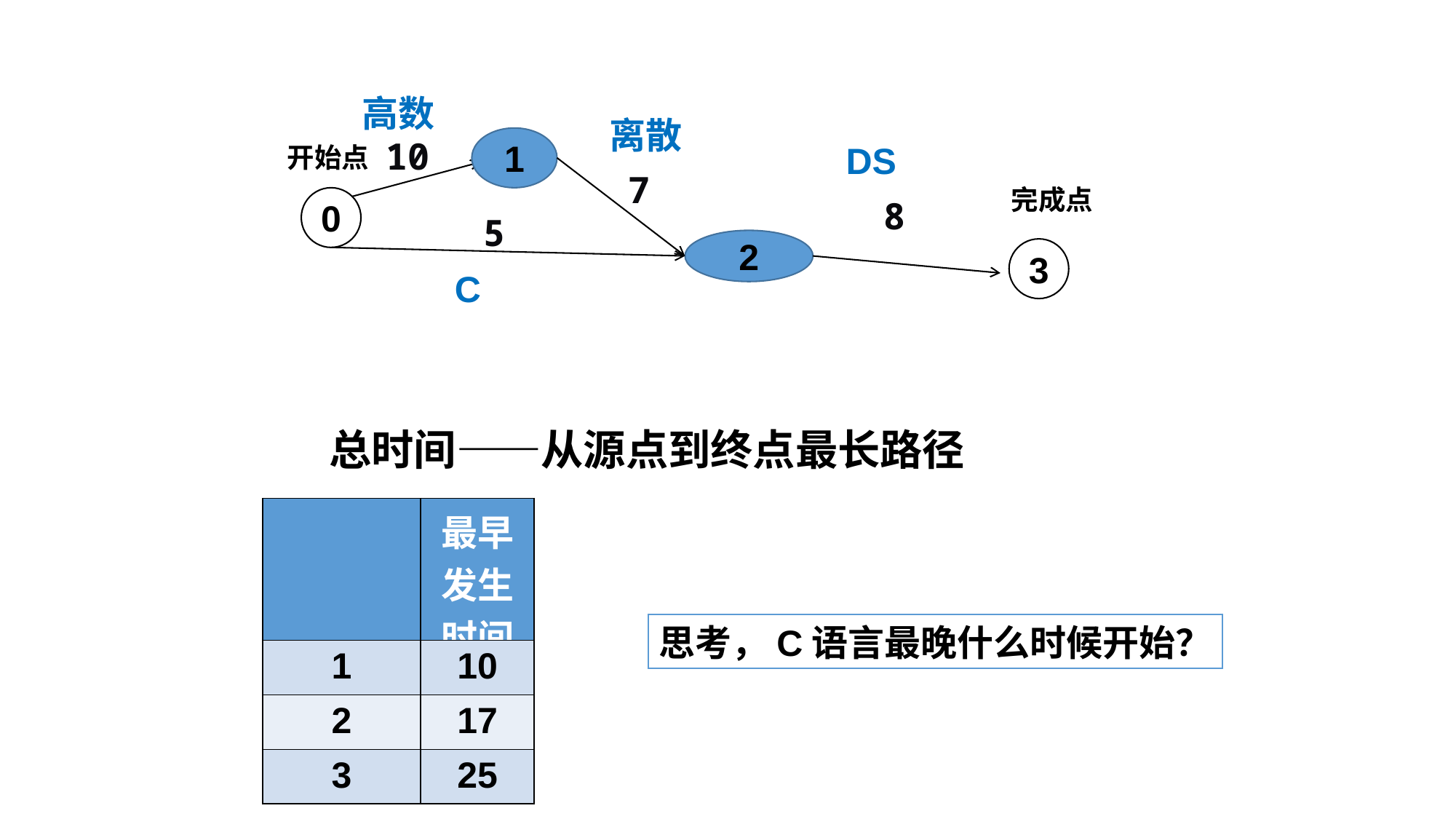

高数
离散
10
1
DS
开始点
7
完成点
0
8
5
2
3
C
总时间——从源点到终点最长路径
|  | 最早发生时间 |
| --- | --- |
| 1 | 10 |
| 2 | 17 |
| 3 | 25 |
思考，C语言最晚什么时候开始？